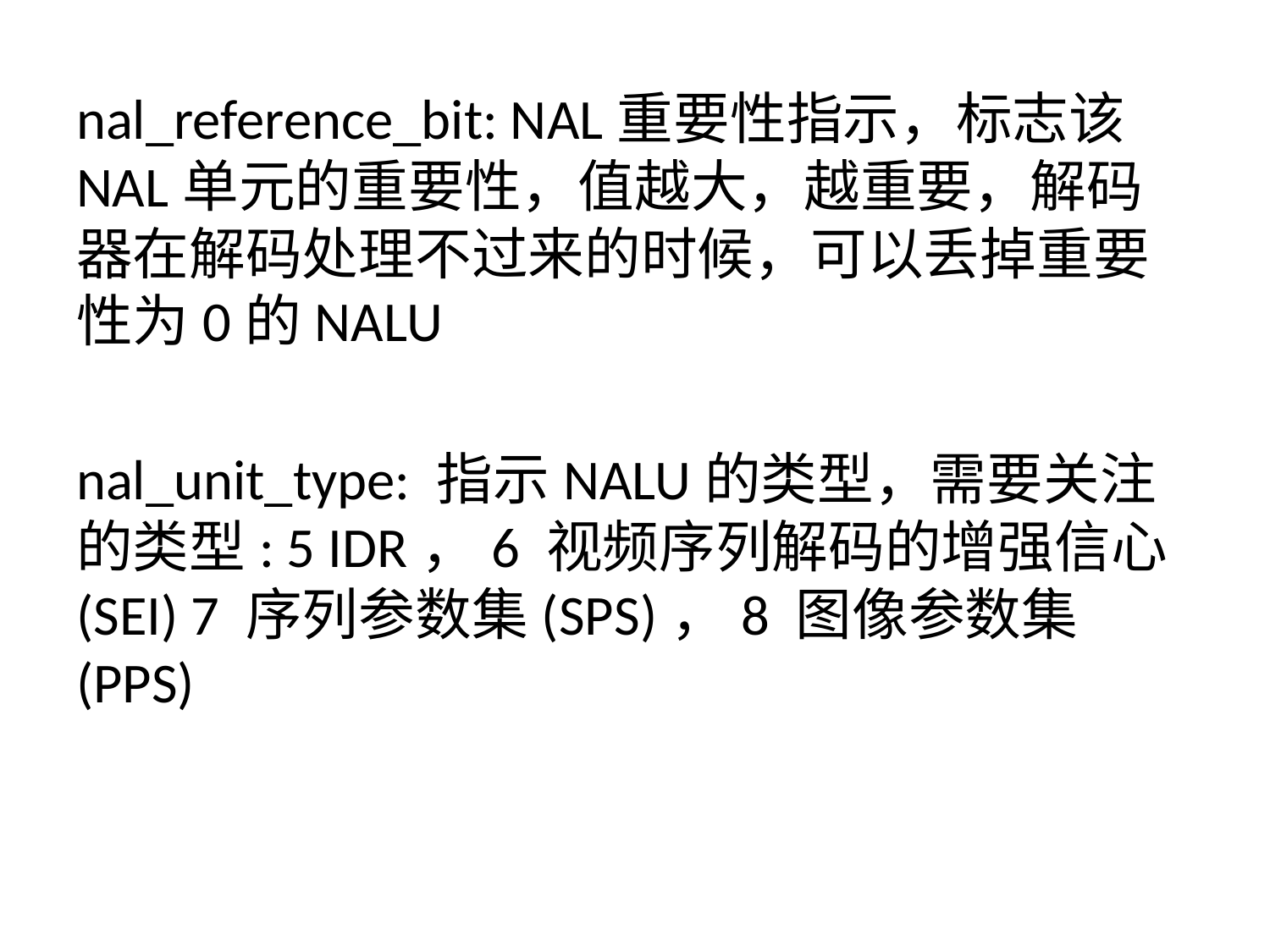

nal_reference_bit: NAL重要性指示，标志该NAL单元的重要性，值越大，越重要，解码器在解码处理不过来的时候，可以丢掉重要性为0的NALU

nal_unit_type: 指示NALU的类型，需要关注的类型: 5 IDR，6 视频序列解码的增强信心(SEI) 7 序列参数集(SPS)，8 图像参数集(PPS)